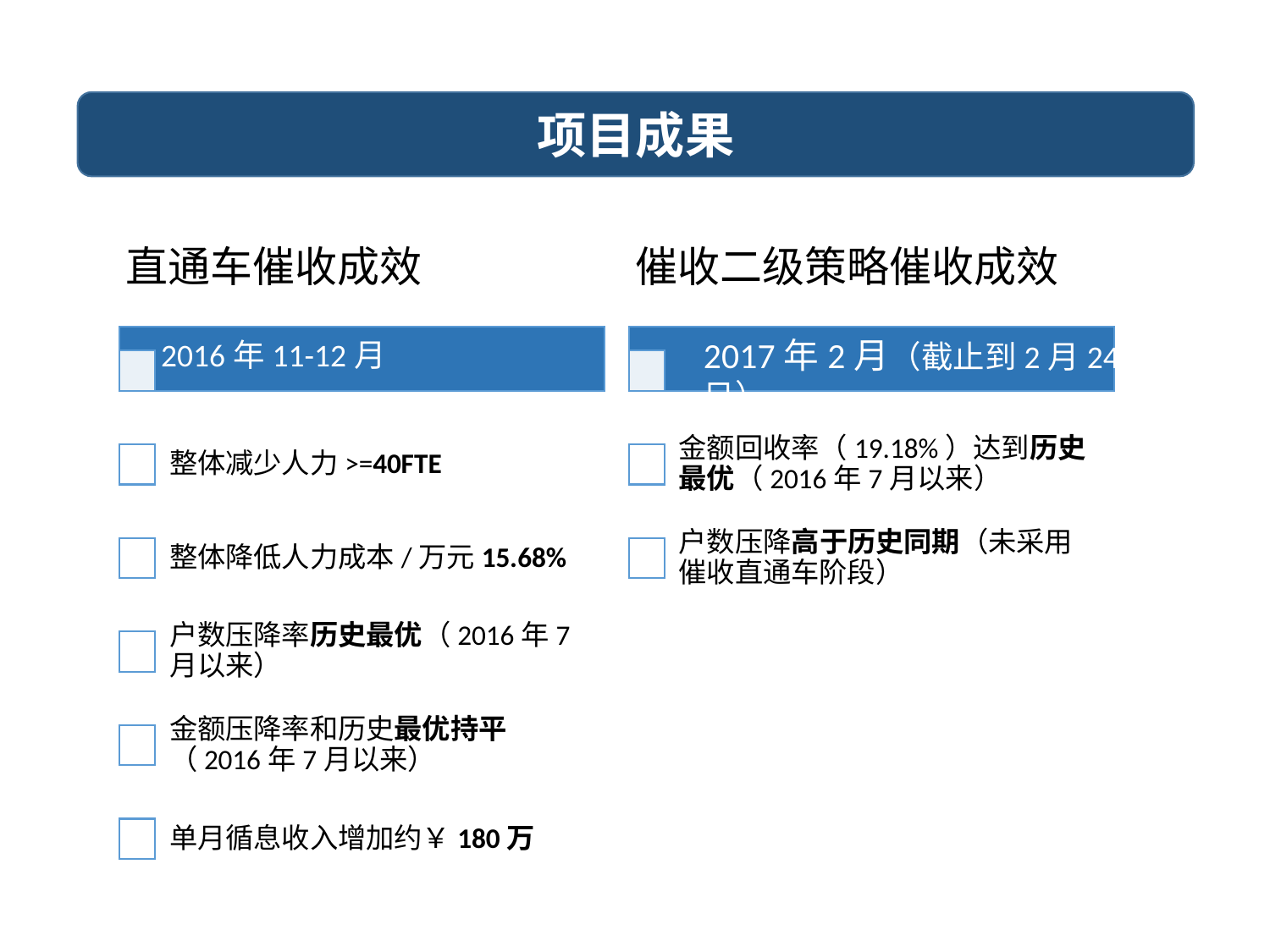

项目成果
直通车催收成效
整体减少人力>=40FTE
整体降低人力成本/万元15.68%
户数压降率历史最优（2016年7月以来）
金额压降率和历史最优持平（2016年7月以来）
单月循息收入增加约￥180万
催收二级策略催收成效
金额回收率（19.18%）达到历史最优（2016年7月以来）
户数压降高于历史同期（未采用催收直通车阶段）
2017年2月（截止到2月24日）
2016年11-12月